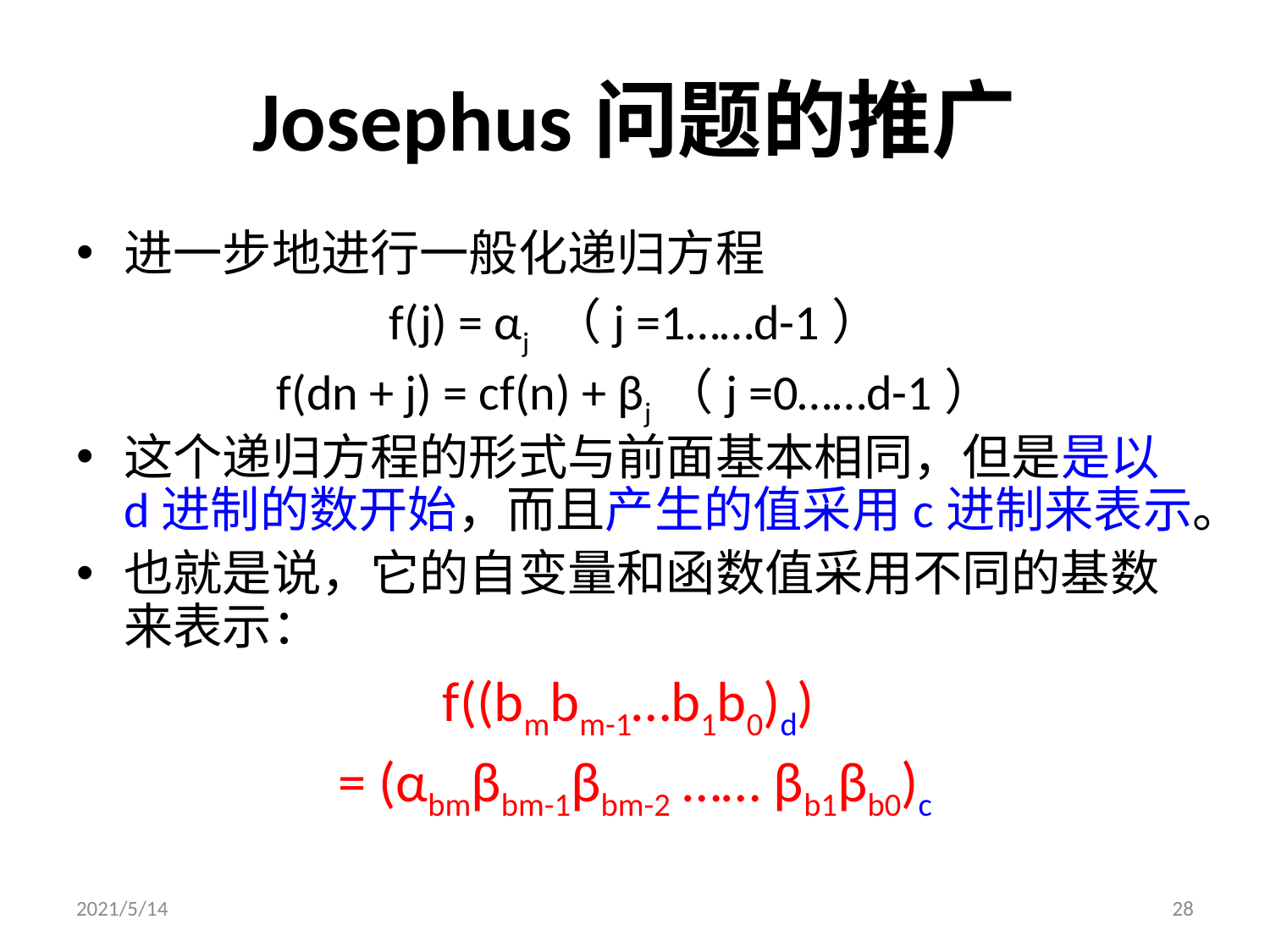

# Josephus问题的推广
进一步地进行一般化递归方程
f(j) = αj （j =1……d-1）
f(dn + j) = cf(n) + βj （j =0……d-1）
这个递归方程的形式与前面基本相同，但是是以d进制的数开始，而且产生的值采用c进制来表示。
也就是说，它的自变量和函数值采用不同的基数来表示：
f((bmbm-1…b1b0)d)
= (αbmβbm-1βbm-2 …… βb1βb0)c

2021/5/14
28